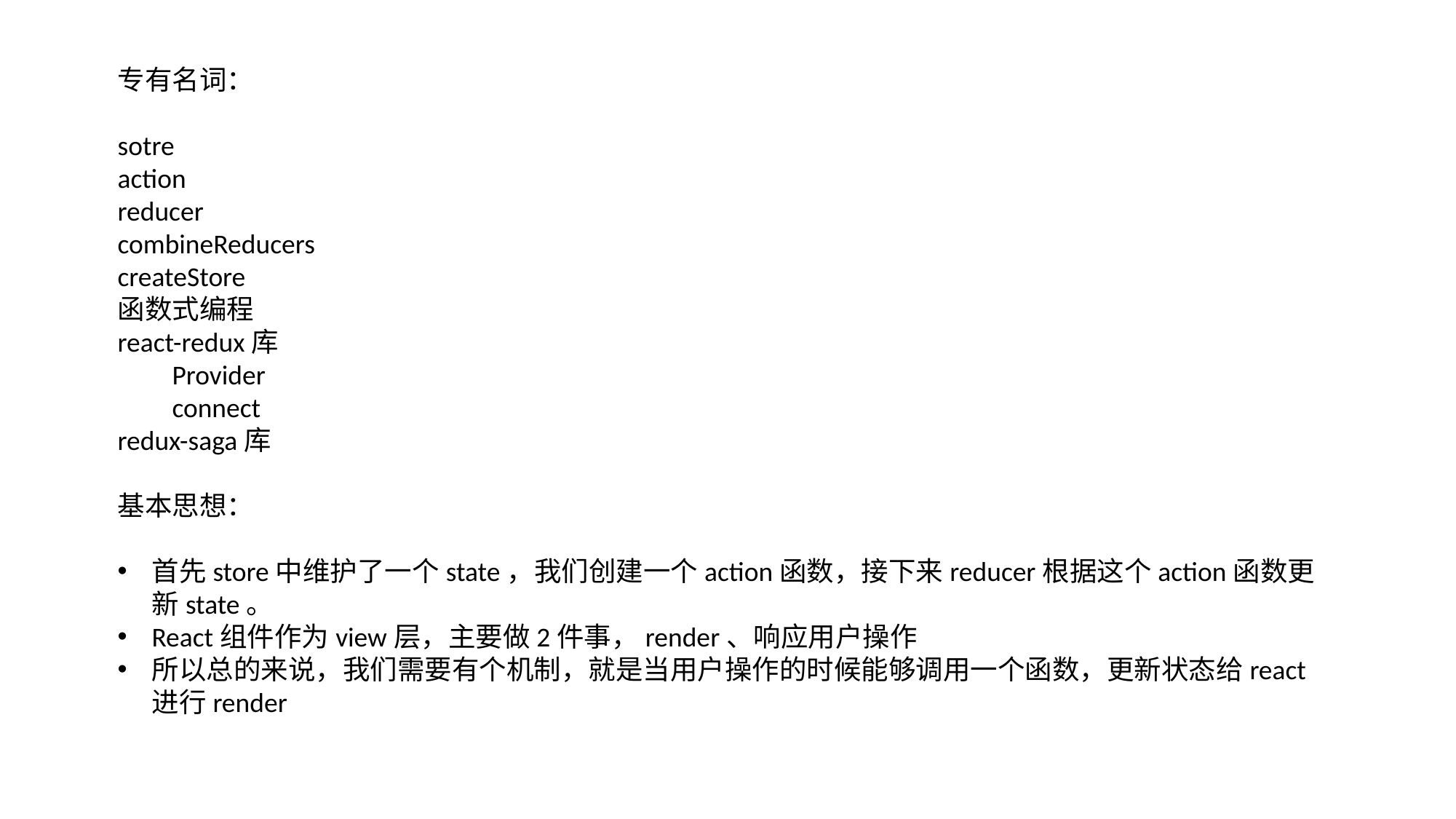

专有名词：

sotre
action
reducer
combineReducers
createStore
函数式编程
react-redux库
Provider
connect
redux-saga库

基本思想：

首先store中维护了一个state，我们创建一个action函数，接下来reducer根据这个action函数更新state。
React组件作为view层，主要做2件事，render、响应用户操作
所以总的来说，我们需要有个机制，就是当用户操作的时候能够调用一个函数，更新状态给react进行render